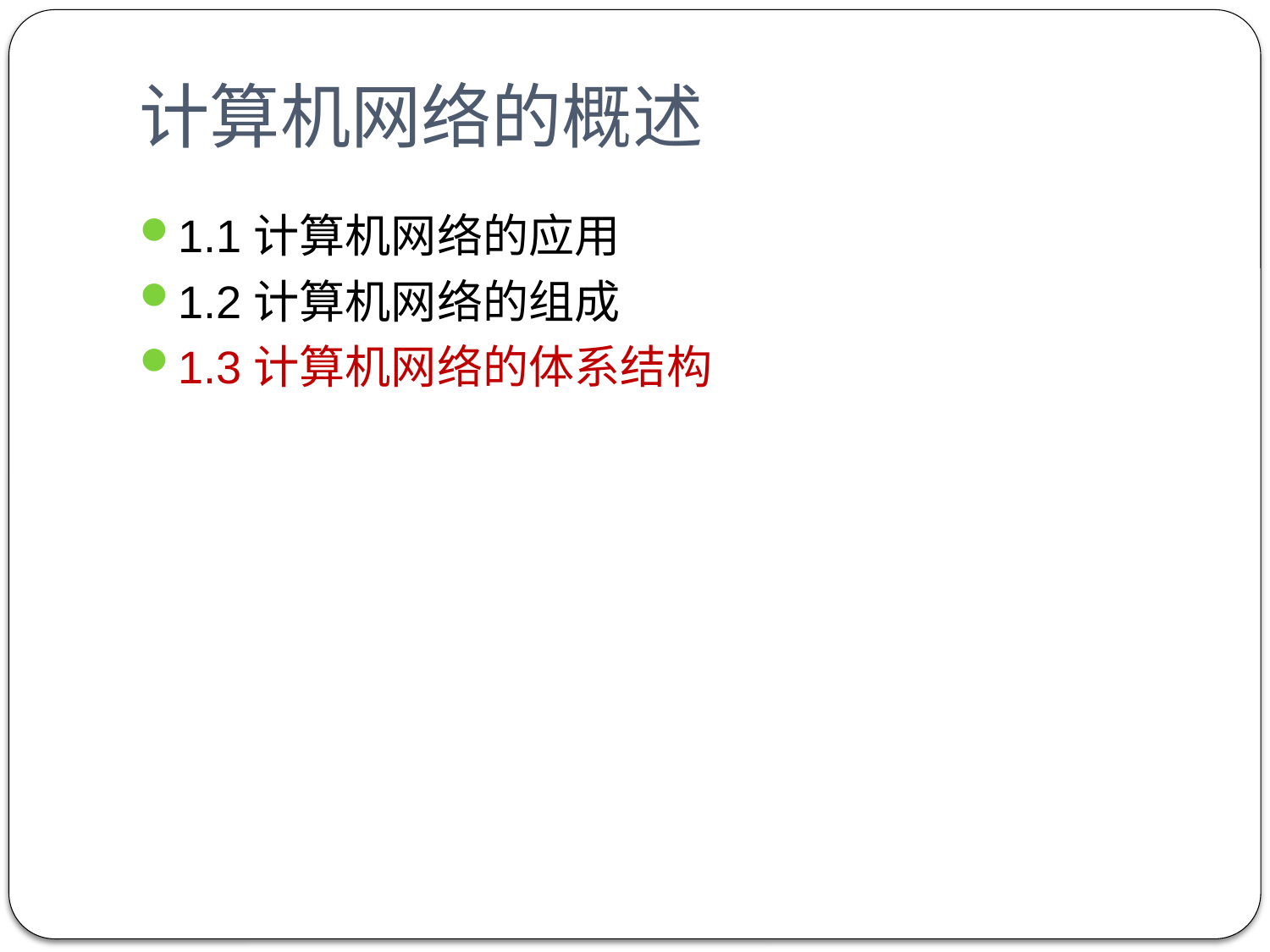

# 计算机网络的概述
1.1计算机网络的应用
1.2计算机网络的组成
1.3计算机网络的体系结构